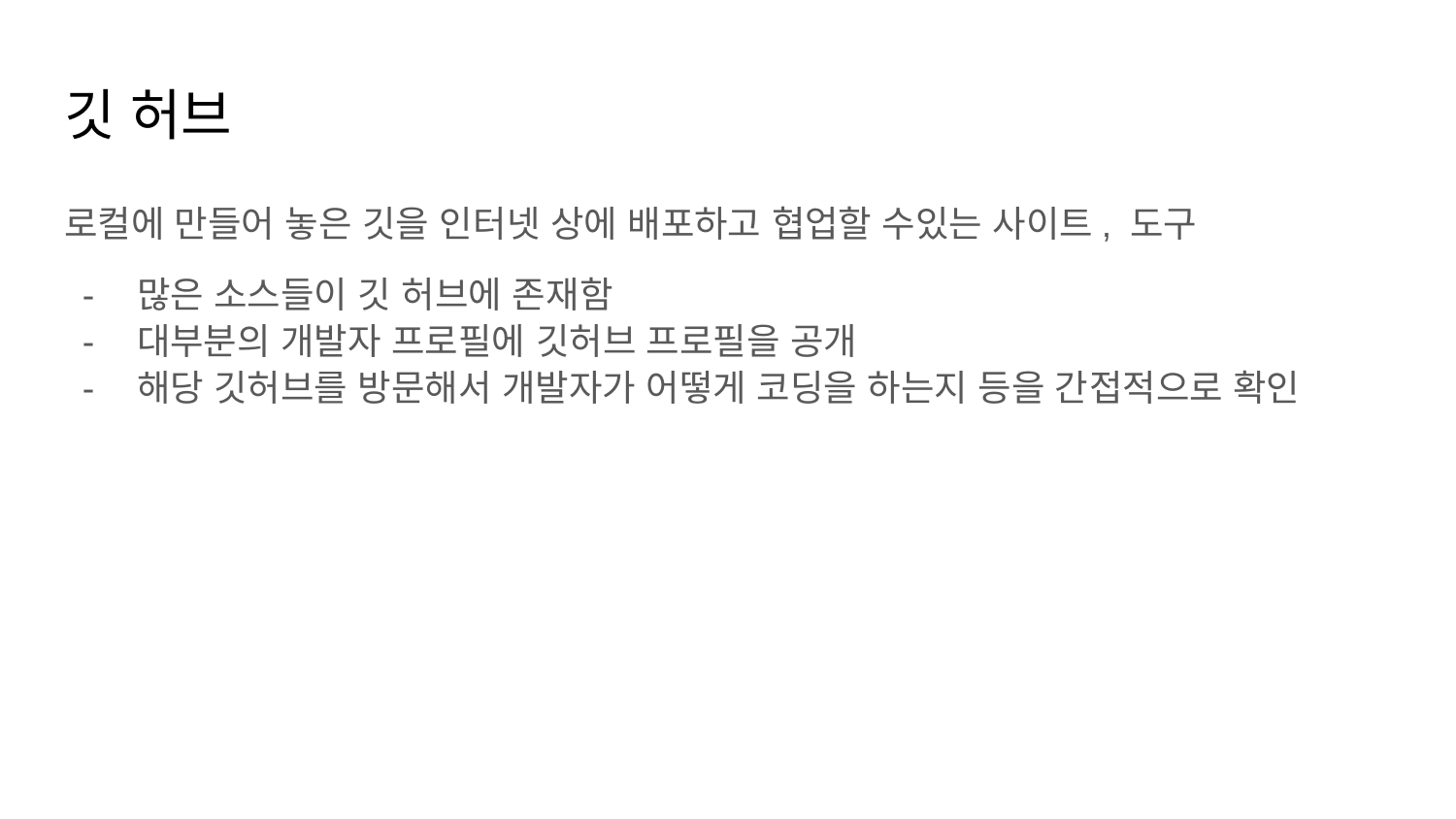

# 깃 허브
로컬에 만들어 놓은 깃을 인터넷 상에 배포하고 협업할 수있는 사이트, 도구
많은 소스들이 깃 허브에 존재함
대부분의 개발자 프로필에 깃허브 프로필을 공개
해당 깃허브를 방문해서 개발자가 어떻게 코딩을 하는지 등을 간접적으로 확인